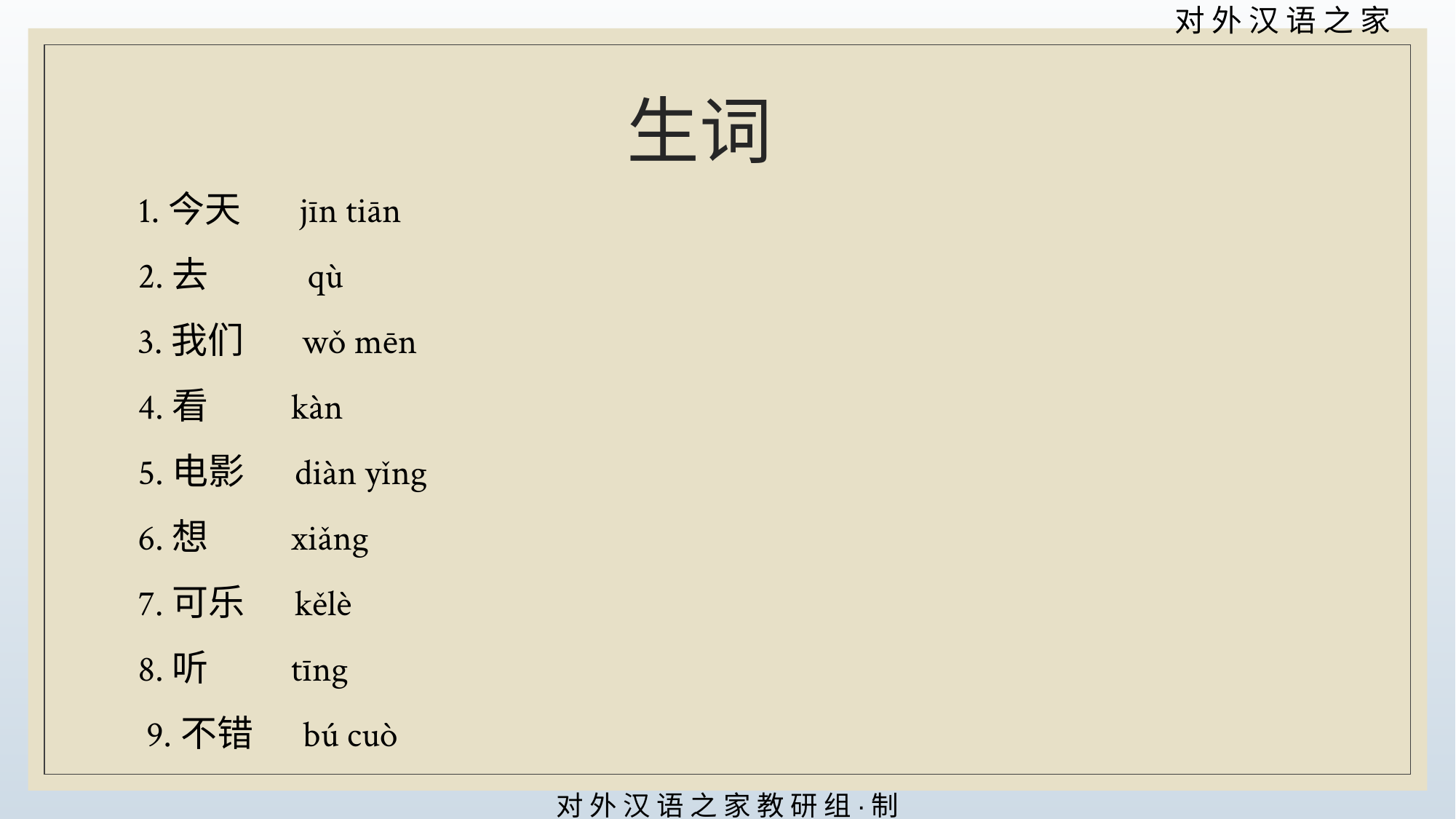

# 生词

1.今天      jīn tiān
2.去           qù
3.我们      wǒ mēn
4.看         kàn
5.电影     diàn yǐng
6.想         xiǎng
7.可乐     kělè
8.听         tīng
 9.不错     bú cuò